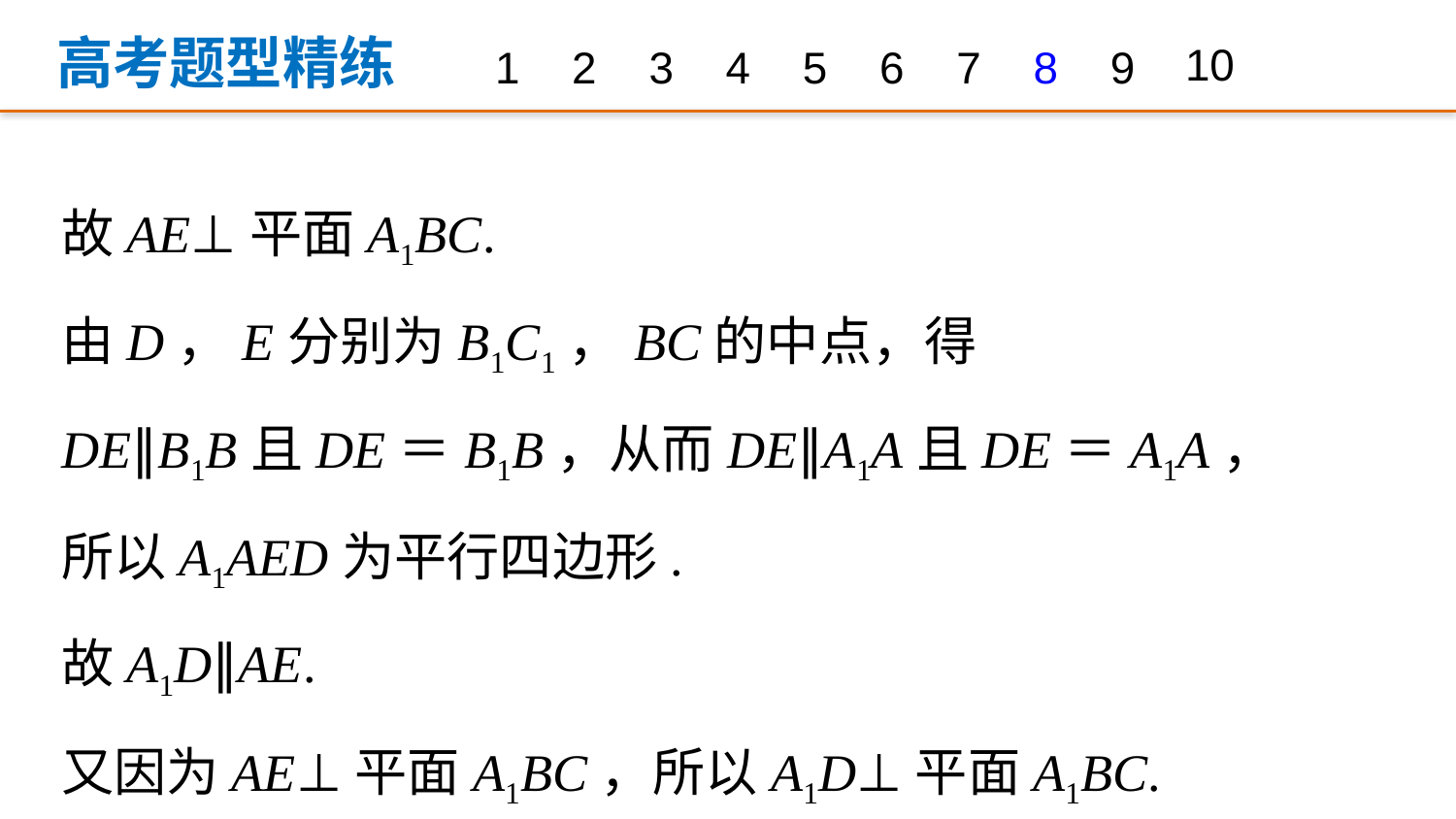

高考题型精练
1
2
3
4
5
6
7
8
9
10
故AE⊥平面A1BC.
由D，E分别为B1C1，BC的中点，得
DE∥B1B且DE＝B1B，从而DE∥A1A且DE＝A1A，
所以A1AED为平行四边形.
故A1D∥AE.
又因为AE⊥平面A1BC，所以A1D⊥平面A1BC.